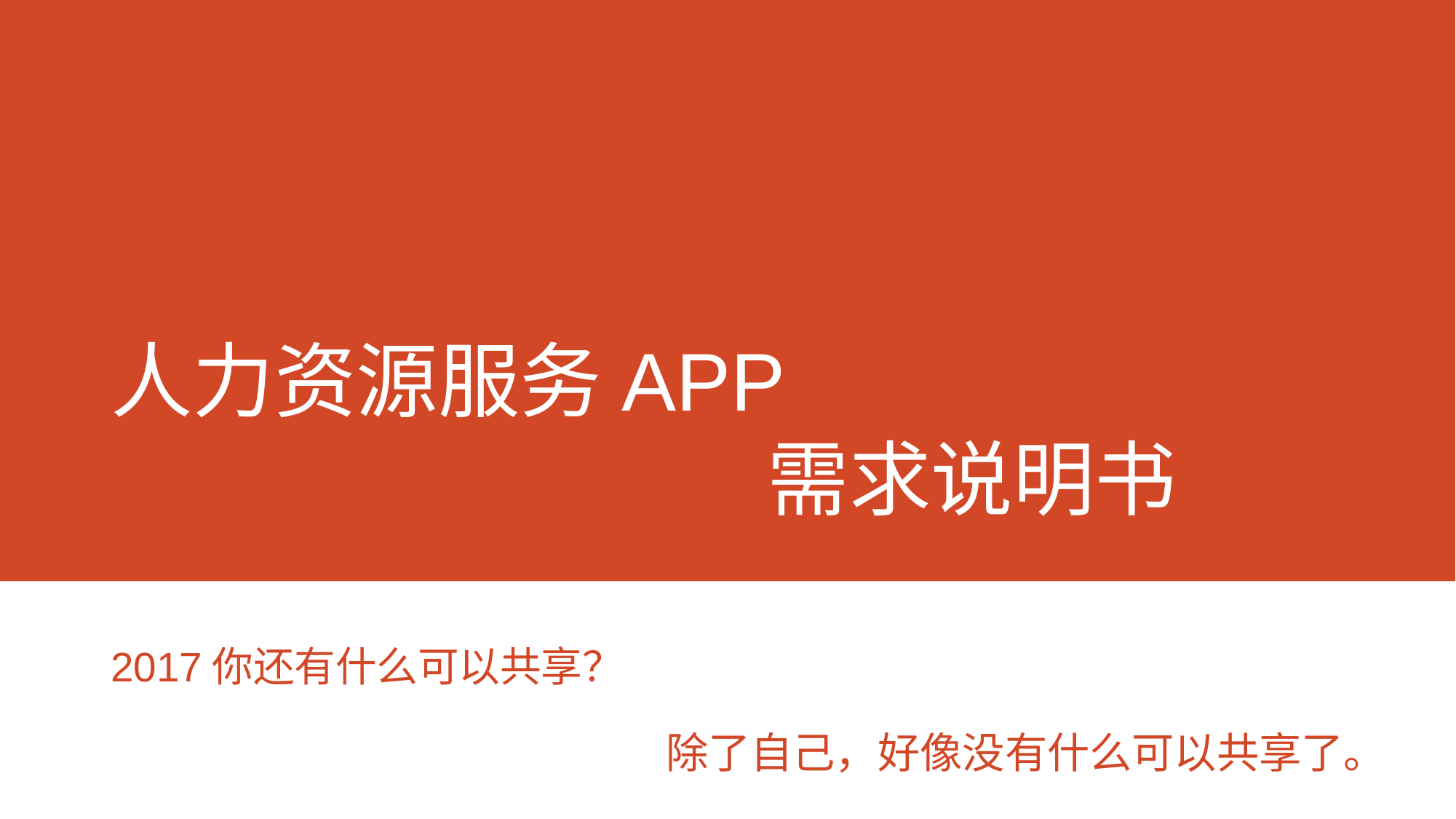

# 人力资源服务APP 需求说明书
2017你还有什么可以共享？
除了自己，好像没有什么可以共享了。